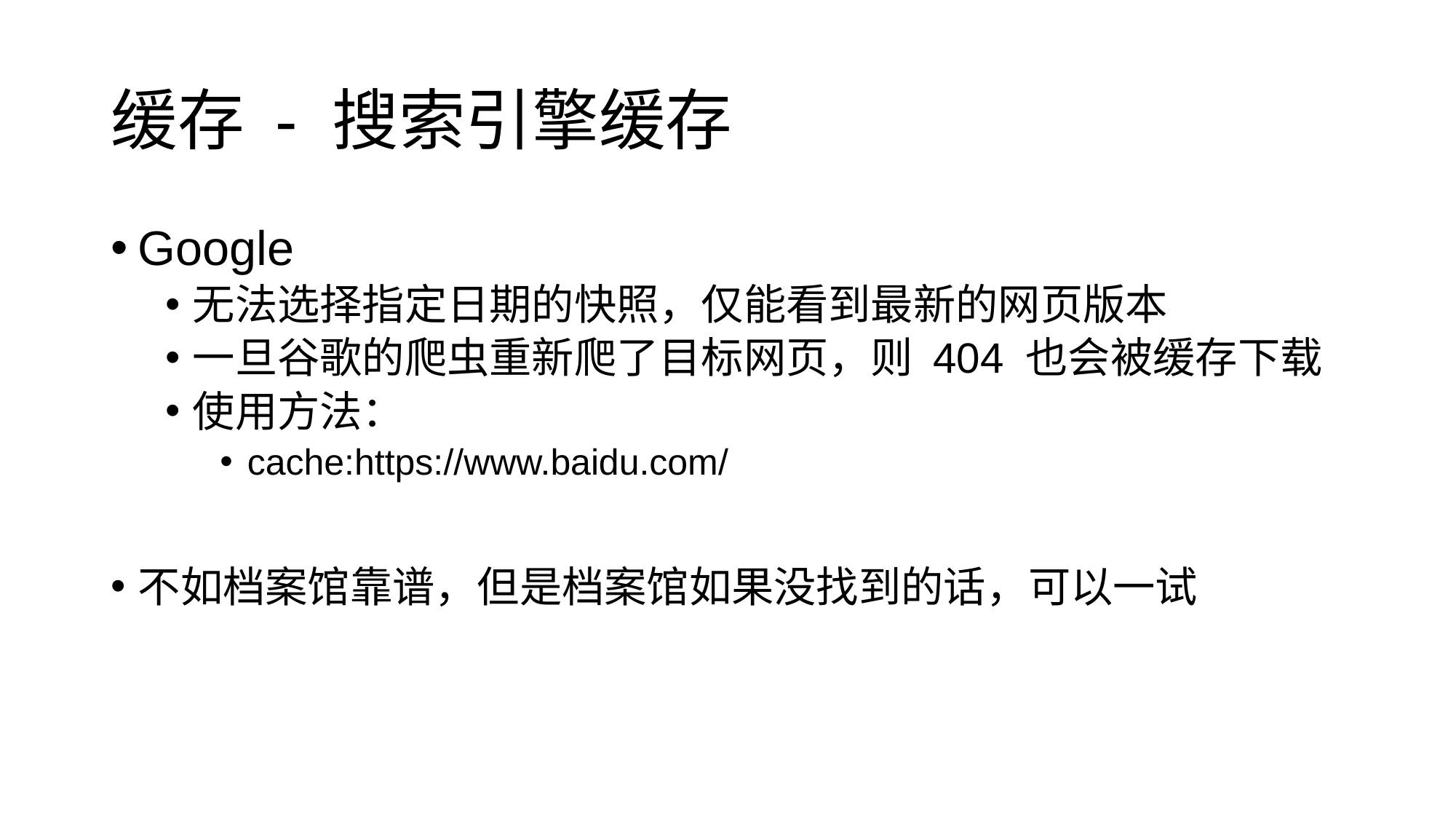

# 缓存 - 搜索引擎缓存
Google
无法选择指定日期的快照，仅能看到最新的网页版本
一旦谷歌的爬虫重新爬了目标网页，则 404 也会被缓存下载
使用方法：
cache:https://www.baidu.com/

不如档案馆靠谱，但是档案馆如果没找到的话，可以一试